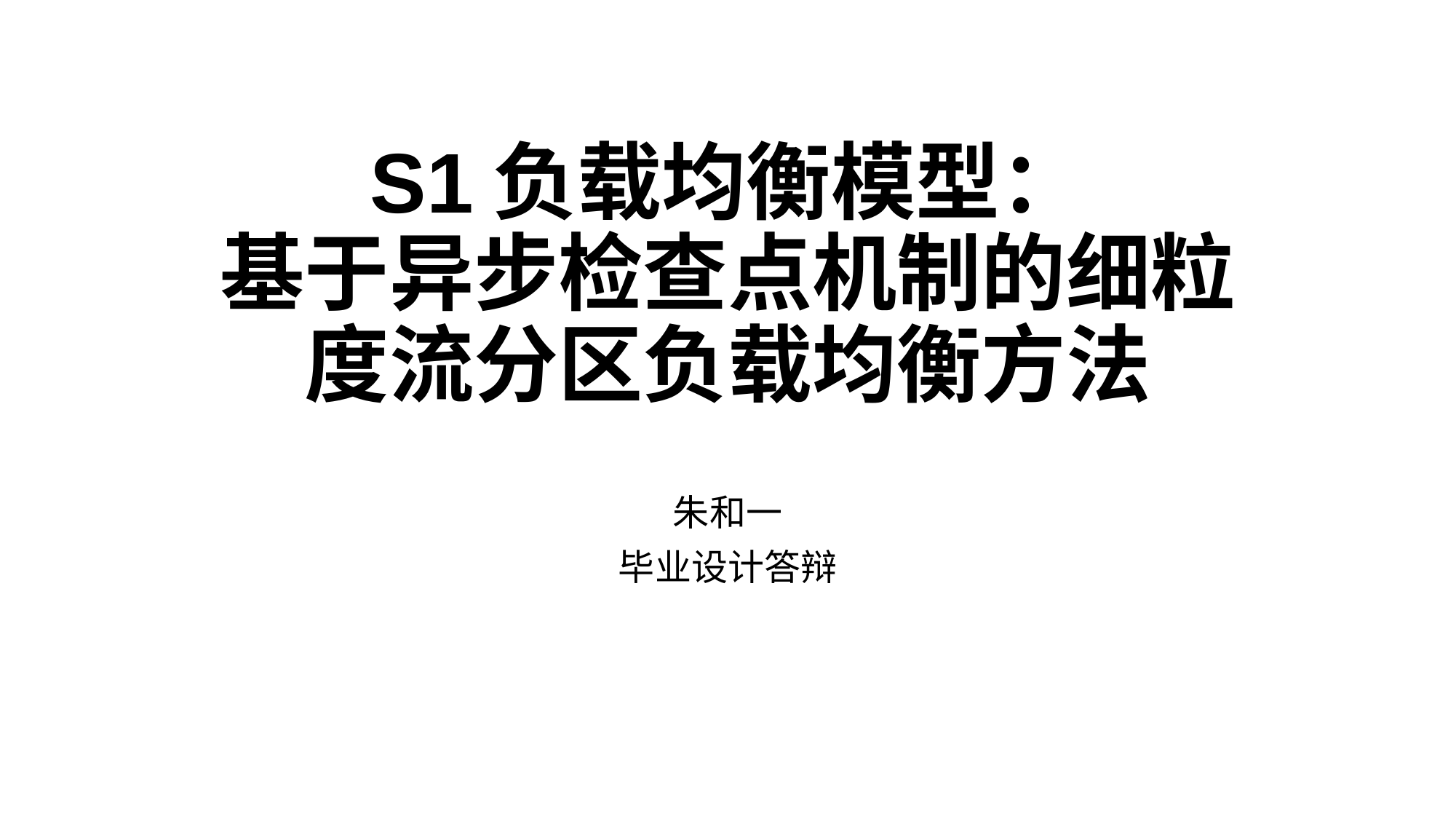

# S1负载均衡模型： 基于异步检查点机制的细粒度流分区负载均衡方法

朱和一
毕业设计答辩